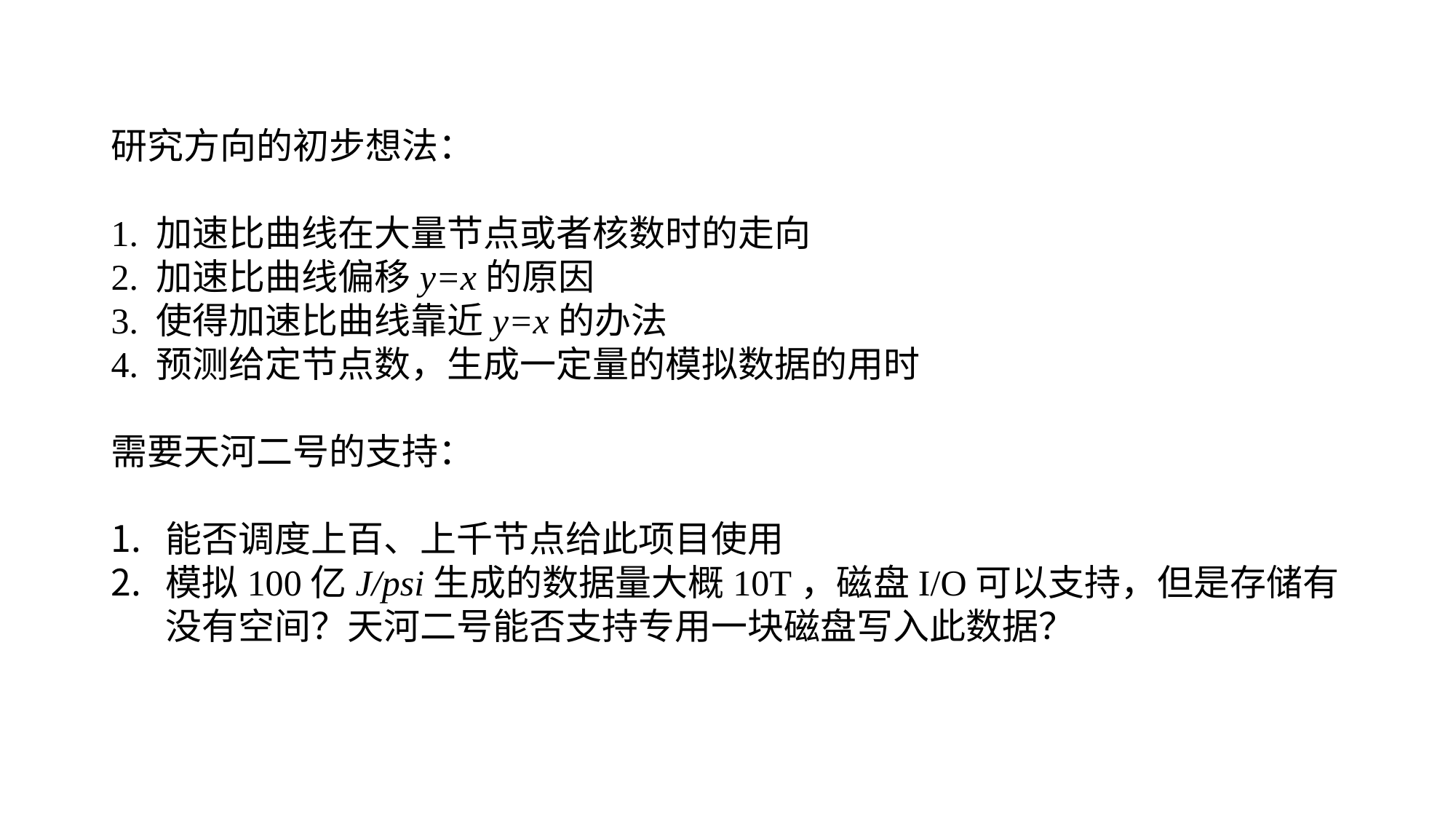

研究方向的初步想法：

1. 加速比曲线在大量节点或者核数时的走向
2. 加速比曲线偏移y=x的原因
3. 使得加速比曲线靠近y=x的办法
4. 预测给定节点数，生成一定量的模拟数据的用时

需要天河二号的支持：

能否调度上百、上千节点给此项目使用
模拟100亿J/psi生成的数据量大概10T，磁盘I/O可以支持，但是存储有没有空间？天河二号能否支持专用一块磁盘写入此数据？